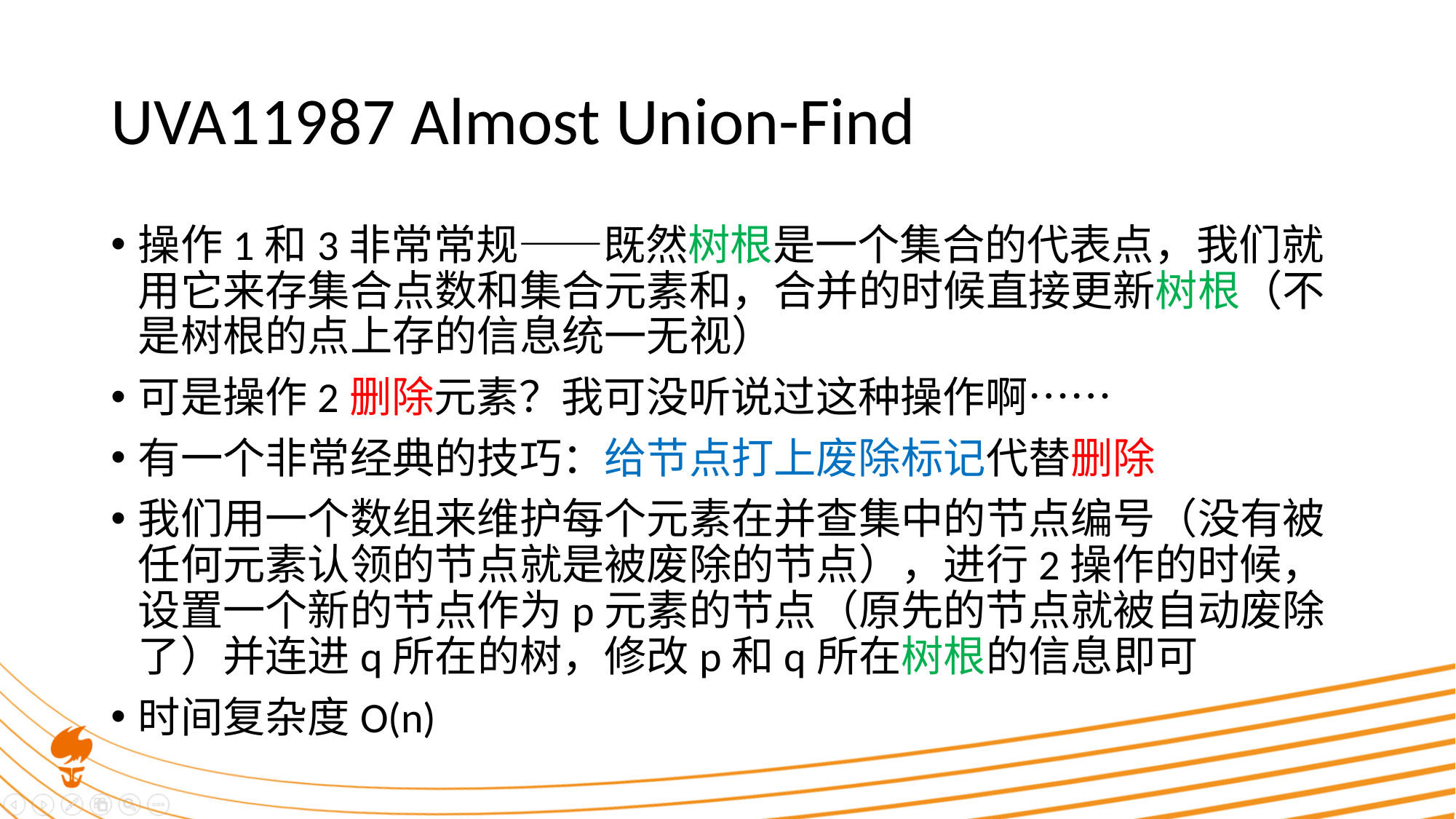

# UVA11987 Almost Union-Find
操作1和3非常常规——既然树根是一个集合的代表点，我们就用它来存集合点数和集合元素和，合并的时候直接更新树根（不是树根的点上存的信息统一无视）
可是操作2删除元素？我可没听说过这种操作啊……
有一个非常经典的技巧：给节点打上废除标记代替删除
我们用一个数组来维护每个元素在并查集中的节点编号（没有被任何元素认领的节点就是被废除的节点），进行2操作的时候，设置一个新的节点作为p元素的节点（原先的节点就被自动废除了）并连进q所在的树，修改p和q所在树根的信息即可
时间复杂度O(n)